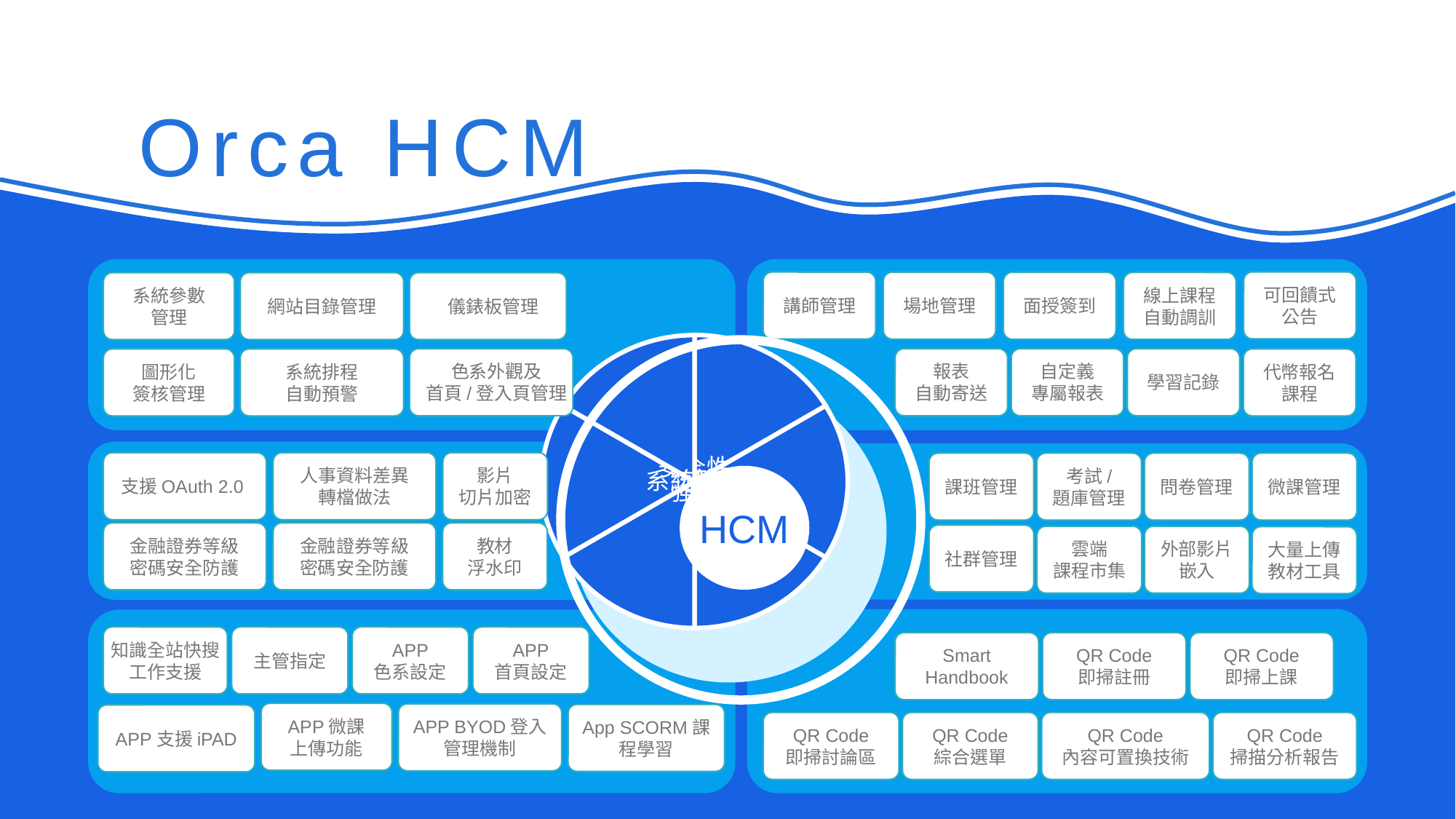

Orca HCM

可回饋式
公告
講師管理
場地管理
面授簽到
線上課程自動調訓
系統參數
管理
網站目錄管理
儀錶板管理
行政管理
教材管理
QR Code
行動學習
安全性
強化
系統管理
HCM
色系外觀及
首頁/登入頁管理
報表
自動寄送
自定義
專屬報表
學習記錄
代幣報名課程
圖形化
簽核管理
系統排程
自動預警

支援OAuth 2.0
人事資料差異
轉檔做法
影片
切片加密
課班管理
考試/
題庫管理
問卷管理
微課管理
金融證券等級
密碼安全防護
金融證券等級
密碼安全防護
教材
浮水印
社群管理
雲端
課程市集
外部影片
嵌入
大量上傳教材工具

知識全站快搜
工作支援
主管指定
APP
色系設定
APP
首頁設定
Smart Handbook
QR Code
即掃註冊
QR Code
即掃上課
APP微課
上傳功能
APP BYOD登入管理機制
App SCORM課程學習
APP支援iPAD
QR Code
即掃討論區
QR Code
綜合選單
QR Code
內容可置換技術
QR Code
掃描分析報告